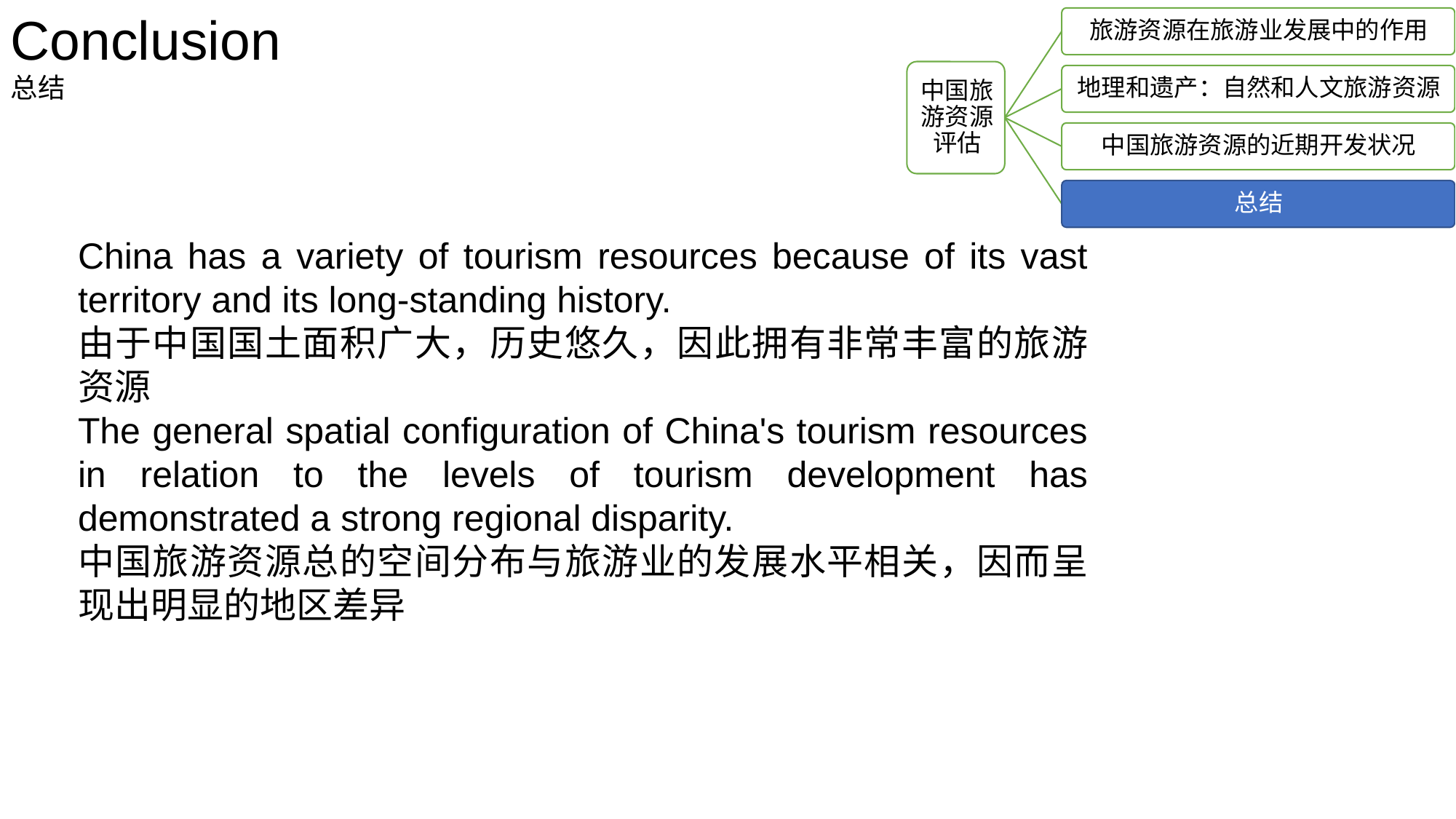

Conclusion
总结
中国旅游资源评估

旅游资源在旅游业发展中的作用

地理和遗产：自然和人文旅游资源

中国旅游资源的近期开发状况

总结
China has a variety of tourism resources because of its vast territory and its long-standing history.
由于中国国土面积广大，历史悠久，因此拥有非常丰富的旅游资源
The general spatial configuration of China's tourism resources in relation to the levels of tourism development has demonstrated a strong regional disparity.
中国旅游资源总的空间分布与旅游业的发展水平相关，因而呈现出明显的地区差异